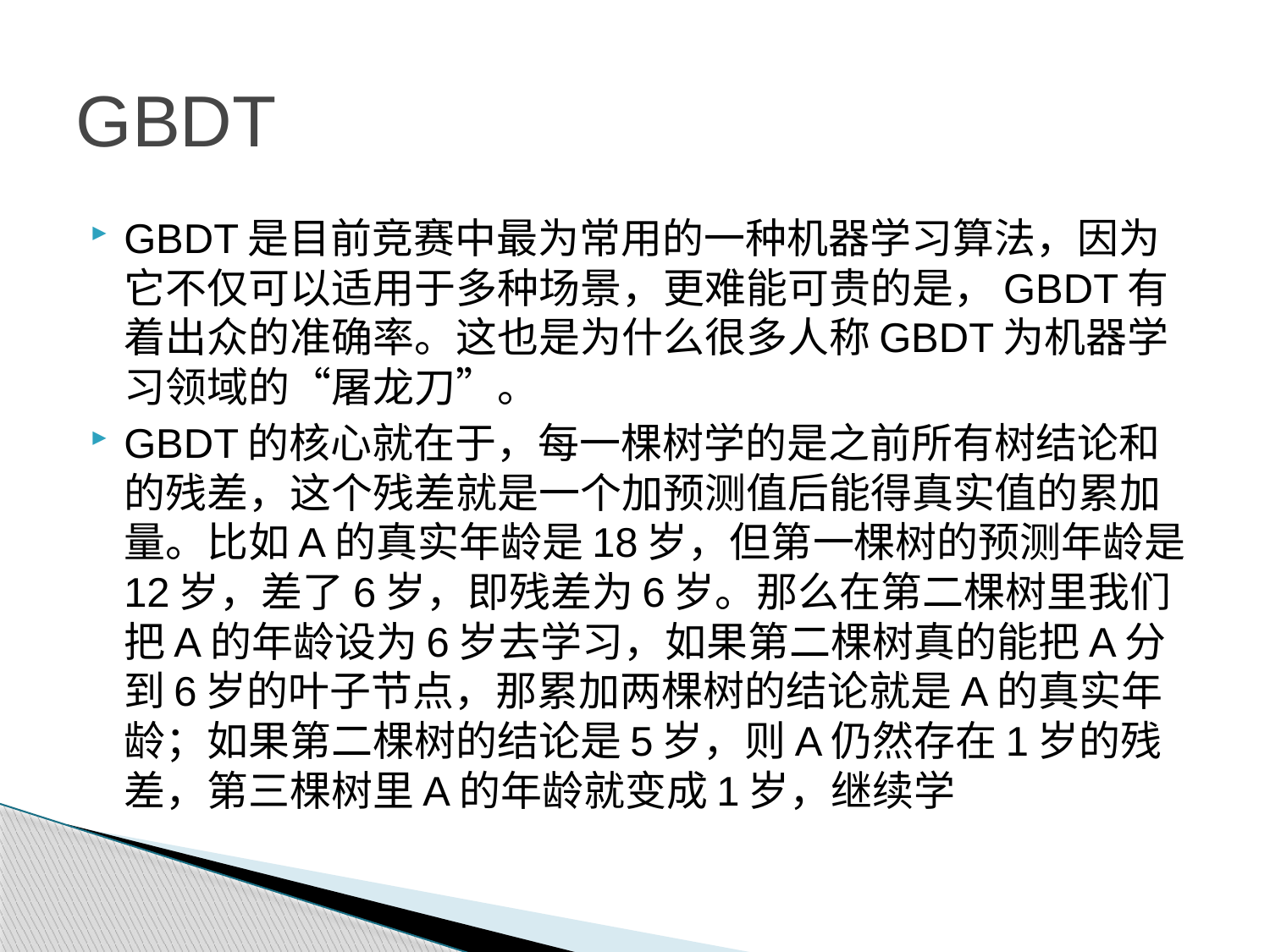

# GBDT
GBDT是目前竞赛中最为常用的一种机器学习算法，因为它不仅可以适用于多种场景，更难能可贵的是，GBDT有着出众的准确率。这也是为什么很多人称GBDT为机器学习领域的“屠龙刀”。
GBDT的核心就在于，每一棵树学的是之前所有树结论和的残差，这个残差就是一个加预测值后能得真实值的累加量。比如A的真实年龄是18岁，但第一棵树的预测年龄是12岁，差了6岁，即残差为6岁。那么在第二棵树里我们把A的年龄设为6岁去学习，如果第二棵树真的能把A分到6岁的叶子节点，那累加两棵树的结论就是A的真实年龄；如果第二棵树的结论是5岁，则A仍然存在1岁的残差，第三棵树里A的年龄就变成1岁，继续学